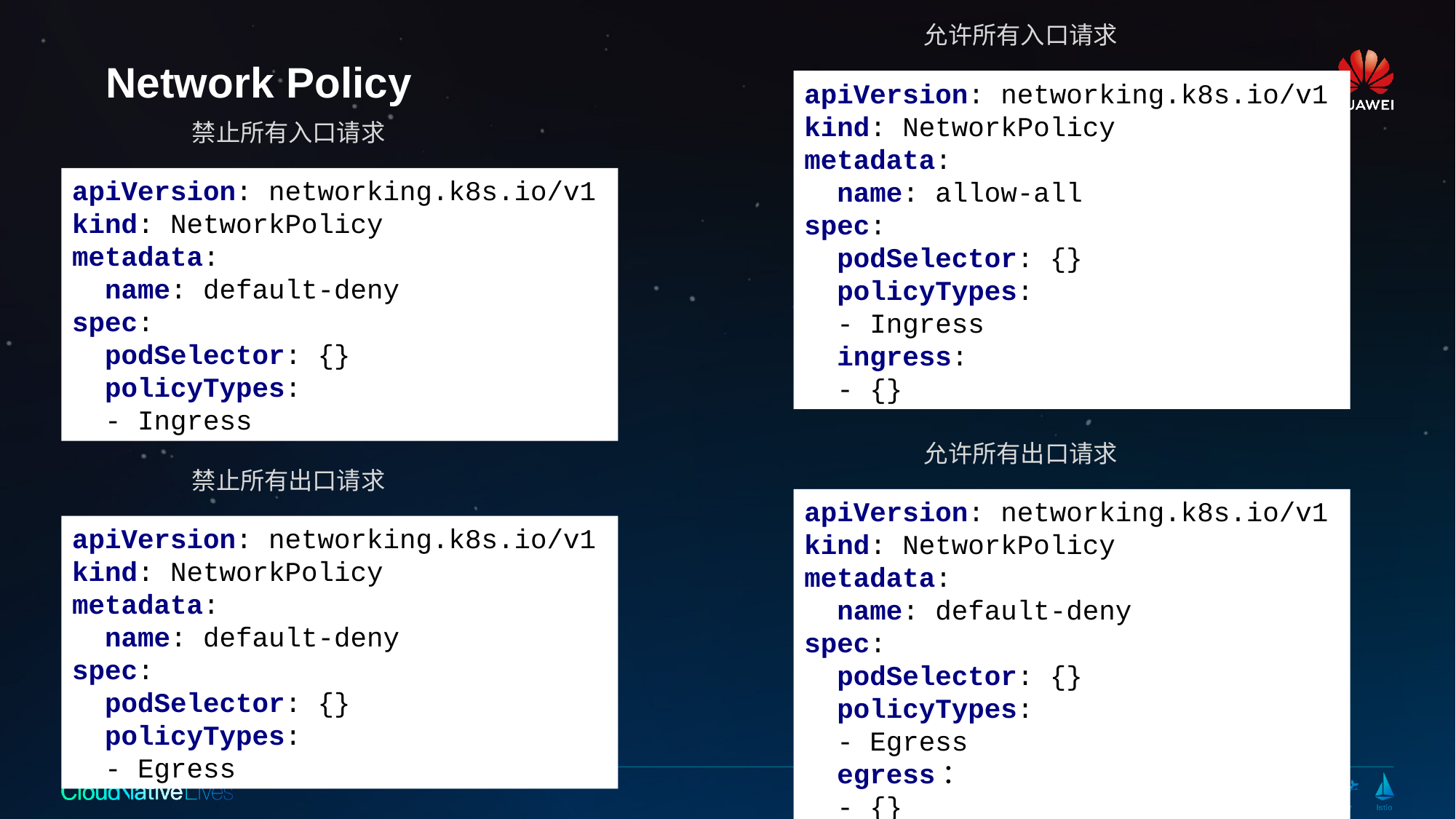

允许所有入口请求
# Network Policy
apiVersion: networking.k8s.io/v1
kind: NetworkPolicy
metadata:
  name: allow-all
spec:
  podSelector: {}
  policyTypes:
  - Ingress
  ingress:
  - {}
禁止所有入口请求
apiVersion: networking.k8s.io/v1
kind: NetworkPolicy
metadata:
  name: default-deny
spec:
  podSelector: {}
  policyTypes:
  - Ingress
允许所有出口请求
禁止所有出口请求
apiVersion: networking.k8s.io/v1
kind: NetworkPolicy
metadata:
  name: default-deny
spec:
  podSelector: {}
  policyTypes:
  - Egress
  egress：
  - {}
apiVersion: networking.k8s.io/v1
kind: NetworkPolicy
metadata:
  name: default-deny
spec:
  podSelector: {}
  policyTypes:
  - Egress